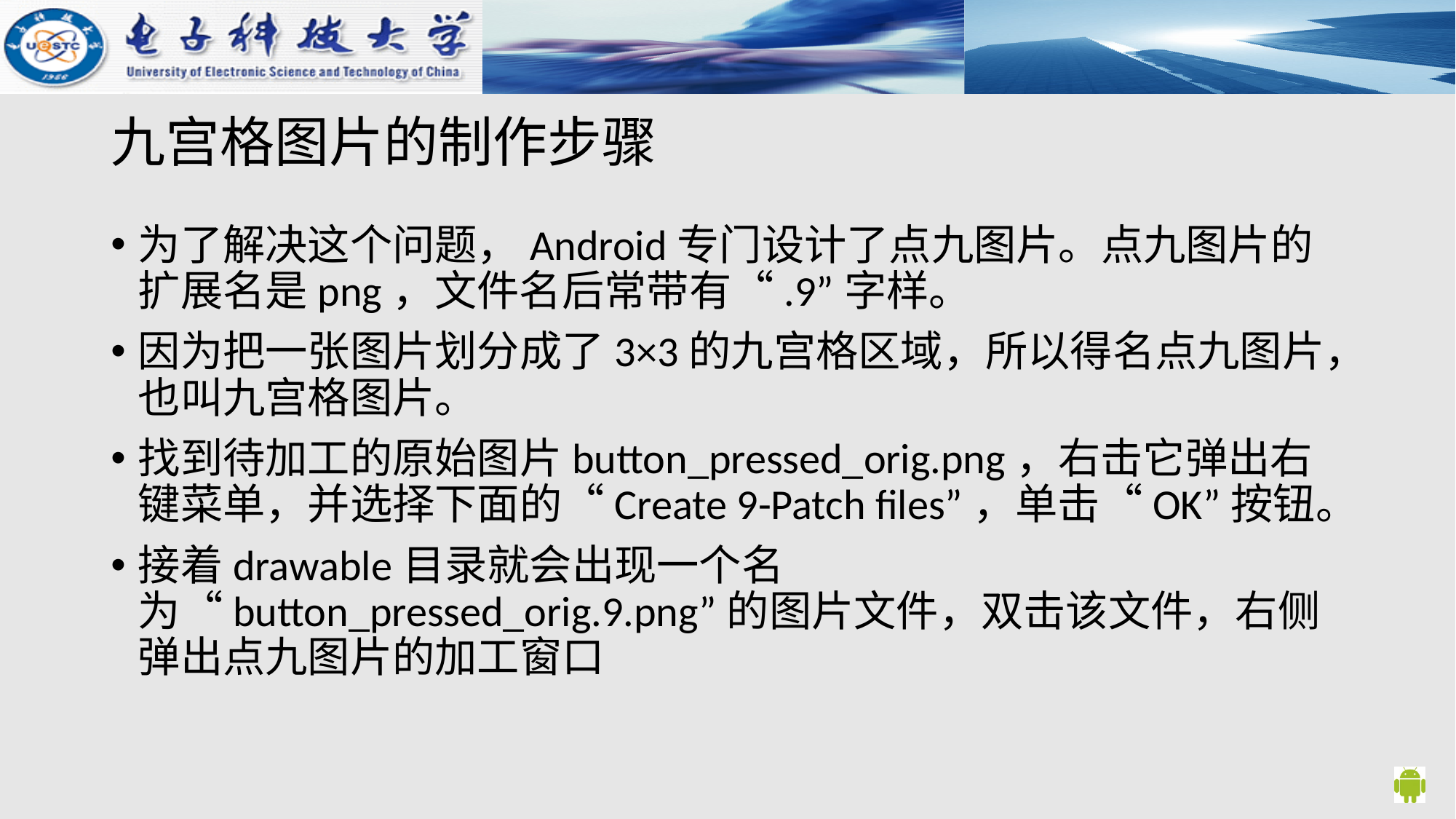

# 九宫格图片的制作步骤
为了解决这个问题，Android专门设计了点九图片。点九图片的扩展名是png，文件名后常带有“.9”字样。
因为把一张图片划分成了3×3的九宫格区域，所以得名点九图片，也叫九宫格图片。
找到待加工的原始图片button_pressed_orig.png，右击它弹出右键菜单，并选择下面的“Create 9-Patch files”，单击“OK”按钮。
接着drawable目录就会出现一个名为“button_pressed_orig.9.png”的图片文件，双击该文件，右侧弹出点九图片的加工窗口